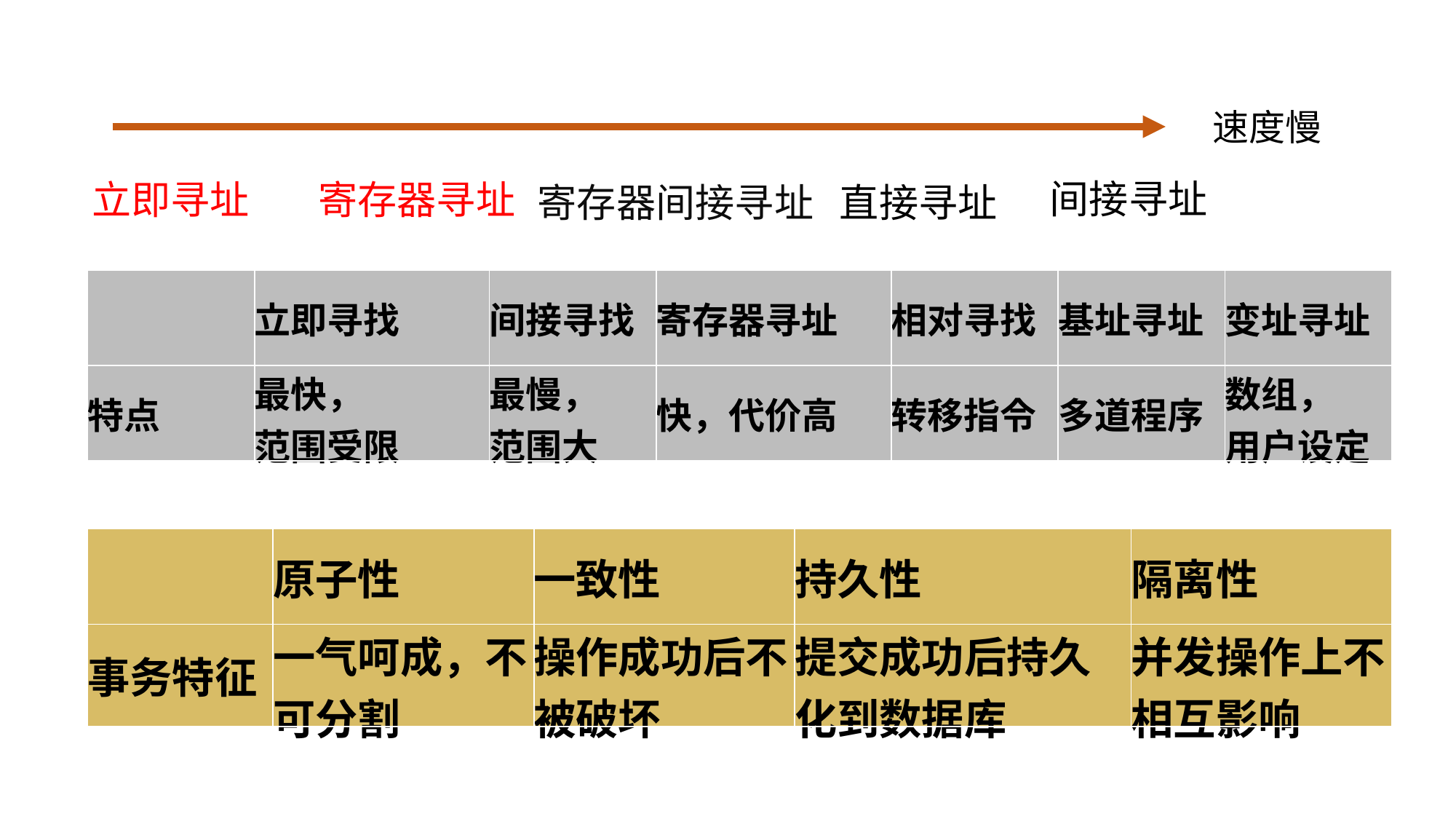

速度慢
间接寻址
寄存器寻址
立即寻址
寄存器间接寻址
直接寻址
|  | 立即寻找 | 间接寻找 | 寄存器寻址 | 相对寻找 | 基址寻址 | 变址寻址 |
| --- | --- | --- | --- | --- | --- | --- |
| 特点 | 最快， 范围受限 | 最慢， 范围大 | 快，代价高 | 转移指令 | 多道程序 | 数组， 用户设定 |
|  | 原子性 | 一致性 | 持久性 | 隔离性 |
| --- | --- | --- | --- | --- |
| 事务特征 | 一气呵成，不可分割 | 操作成功后不被破坏 | 提交成功后持久化到数据库 | 并发操作上不相互影响 |